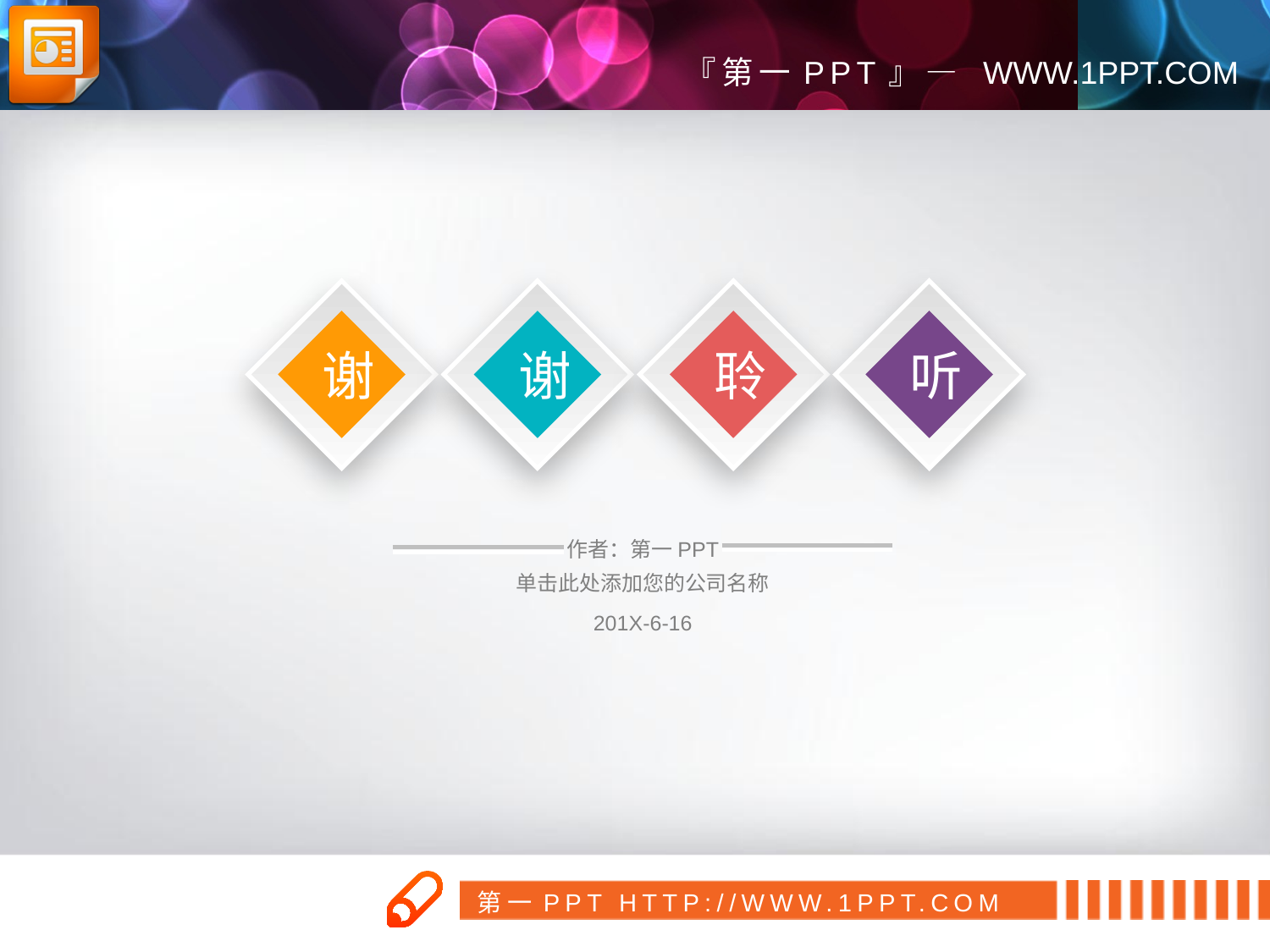

谢

谢

聆

听
作者：第一PPT
单击此处添加您的公司名称
201X-6-16